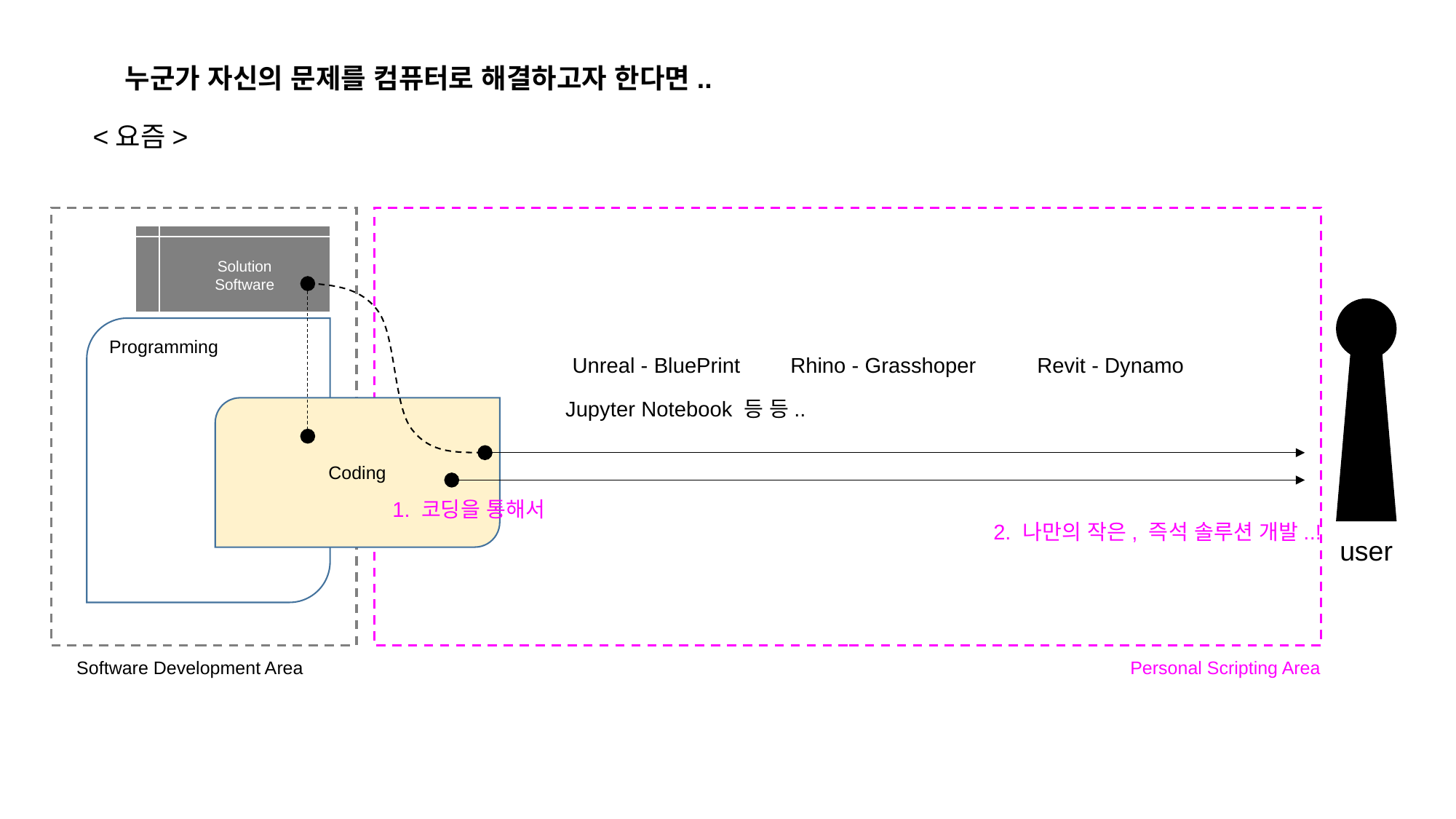

누군가 자신의 문제를 컴퓨터로 해결하고자 한다면..
<요즘>

Solution
Software

Programming

Unreal - BluePrint
Rhino - Grasshoper
Revit - Dynamo
Jupyter Notebook 등 등..
Coding
1. 코딩을 통해서
2. 나만의 작은, 즉석 솔루션 개발..!
user
Software Development Area
Personal Scripting Area